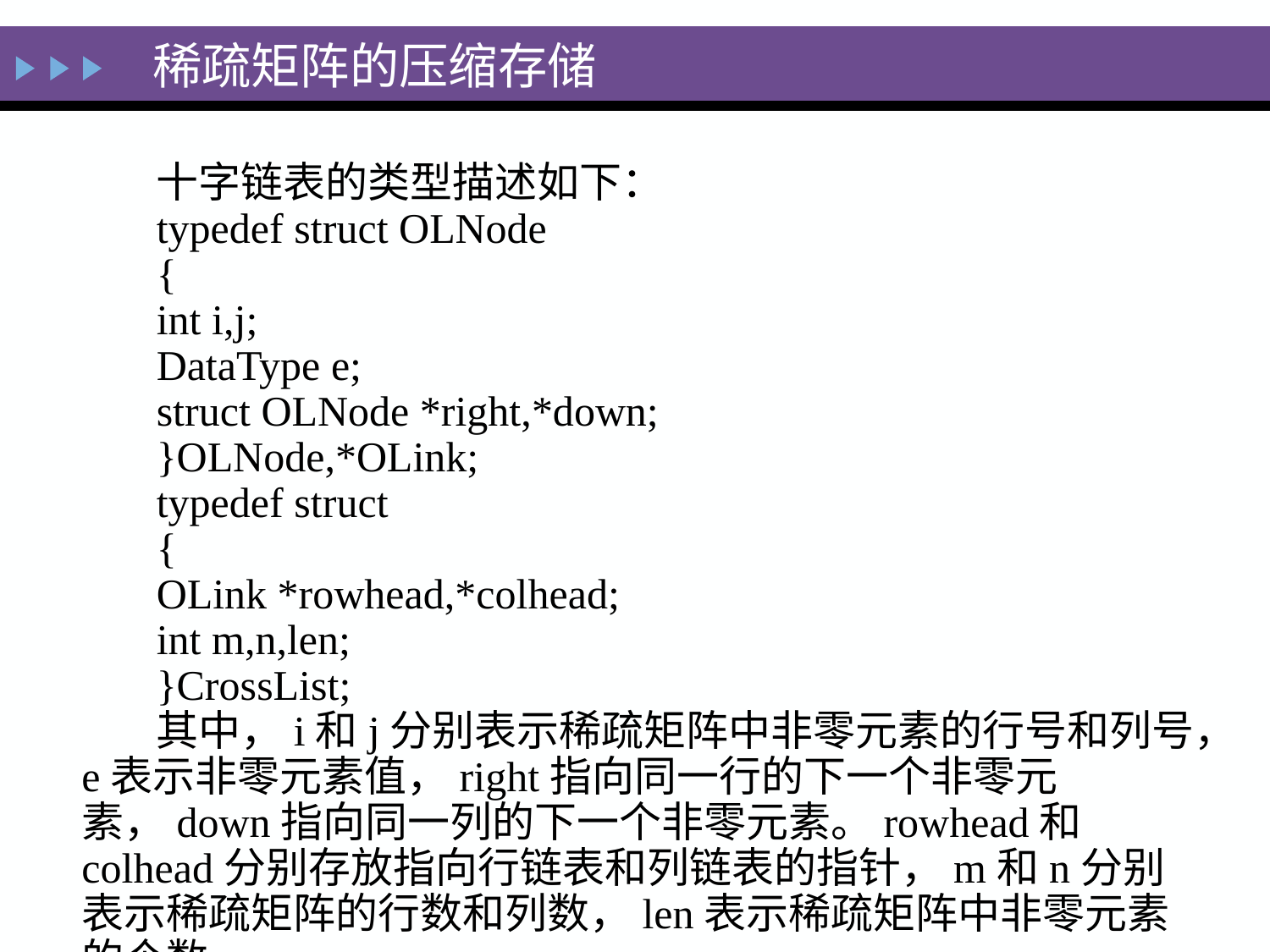

# 稀疏矩阵的压缩存储
十字链表的类型描述如下：
typedef struct OLNode
{
int i,j;
DataType e;
struct OLNode *right,*down;
}OLNode,*OLink;
typedef struct
{
OLink *rowhead,*colhead;
int m,n,len;
}CrossList;
其中，i和j分别表示稀疏矩阵中非零元素的行号和列号，e表示非零元素值，right指向同一行的下一个非零元素，down指向同一列的下一个非零元素。rowhead和colhead分别存放指向行链表和列链表的指针，m和n分别表示稀疏矩阵的行数和列数，len表示稀疏矩阵中非零元素的个数。